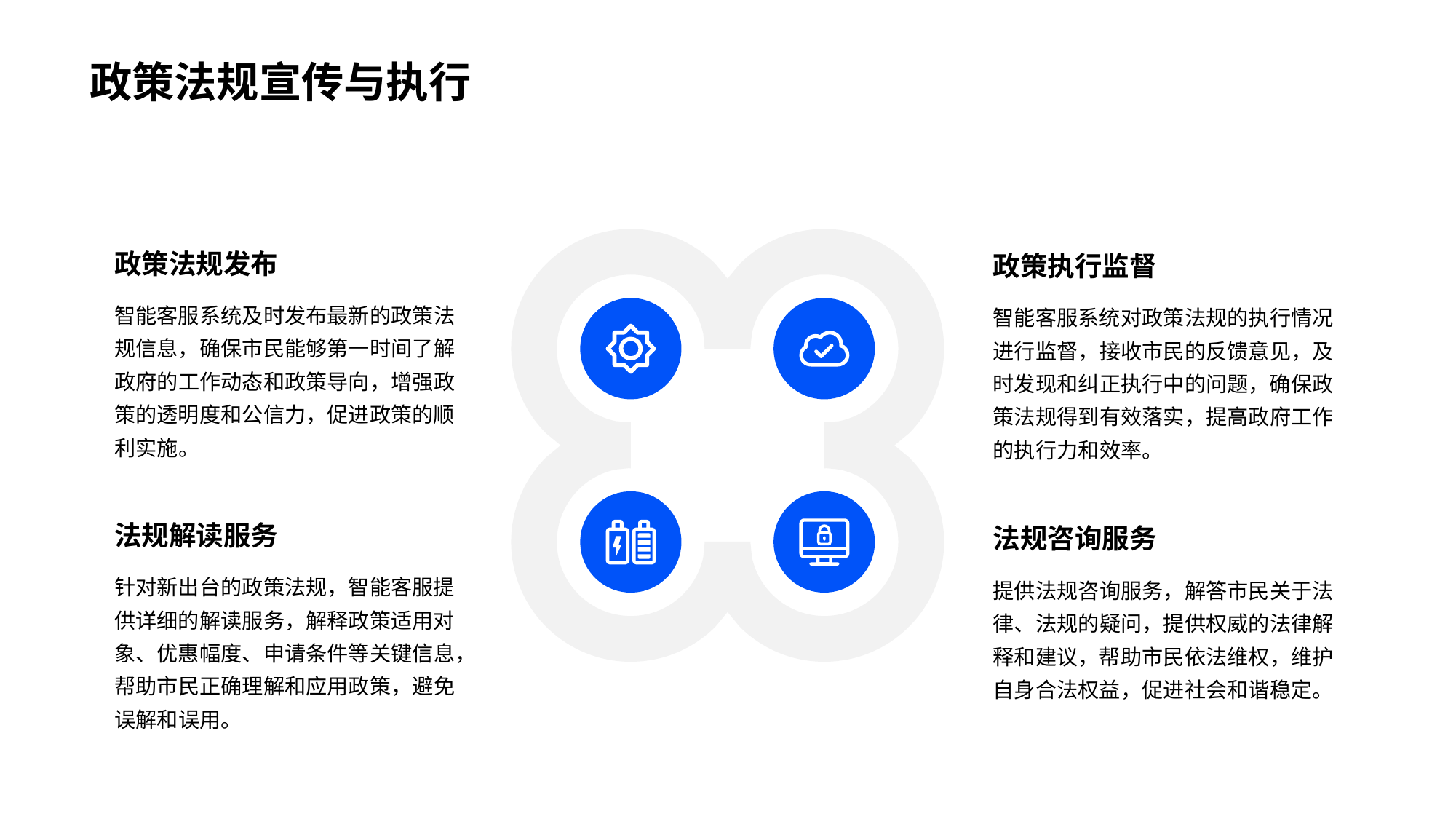

政策法规宣传与执行

政策法规发布
智能客服系统及时发布最新的政策法规信息，确保市民能够第一时间了解政府的工作动态和政策导向，增强政策的透明度和公信力，促进政策的顺利实施。
政策执行监督
智能客服系统对政策法规的执行情况进行监督，接收市民的反馈意见，及时发现和纠正执行中的问题，确保政策法规得到有效落实，提高政府工作的执行力和效率。
法规解读服务
针对新出台的政策法规，智能客服提供详细的解读服务，解释政策适用对象、优惠幅度、申请条件等关键信息，帮助市民正确理解和应用政策，避免误解和误用。
法规咨询服务
提供法规咨询服务，解答市民关于法律、法规的疑问，提供权威的法律解释和建议，帮助市民依法维权，维护自身合法权益，促进社会和谐稳定。